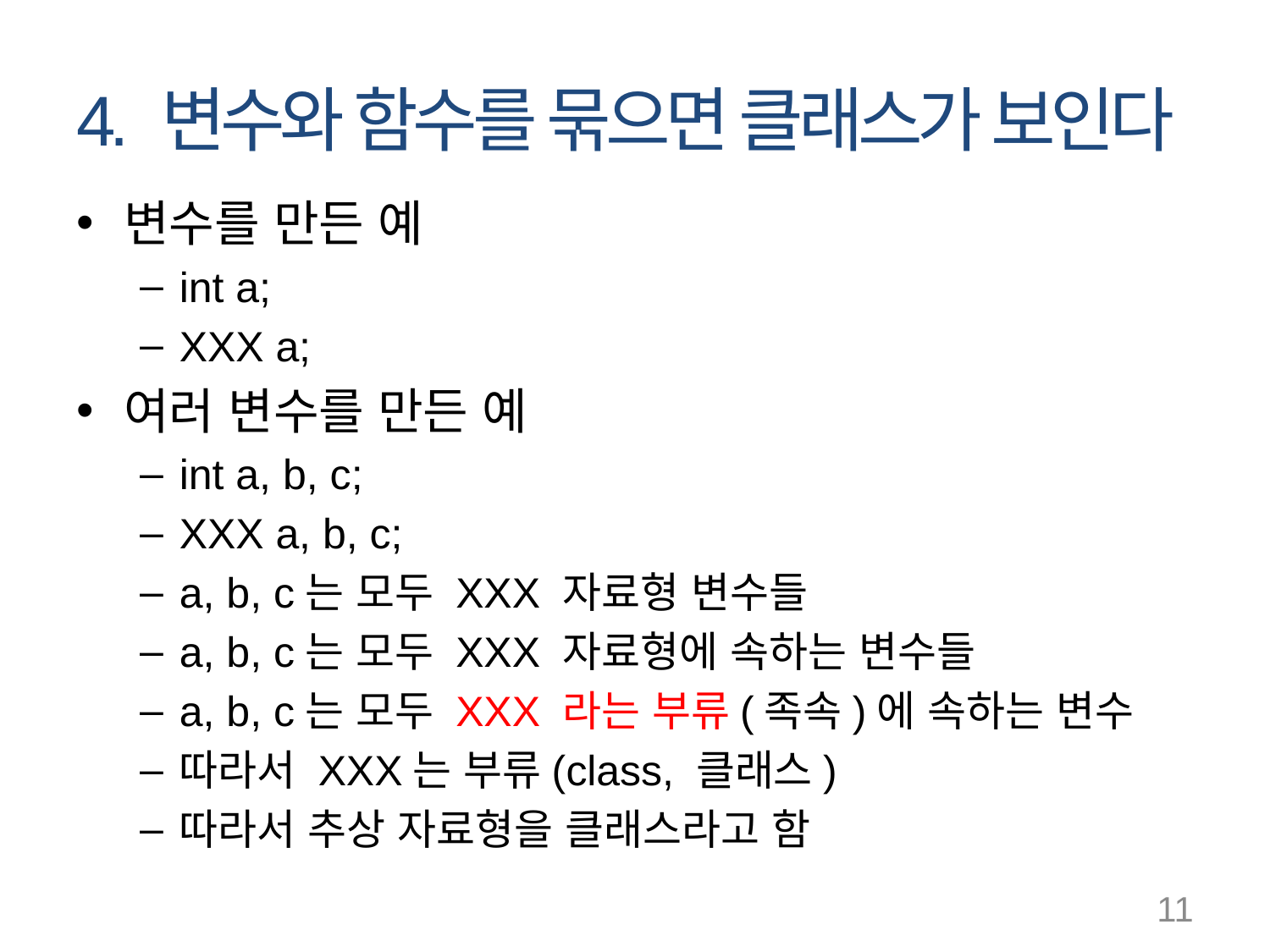

# 4. 변수와 함수를 묶으면 클래스가 보인다
변수를 만든 예
int a;
XXX a;
여러 변수를 만든 예
int a, b, c;
XXX a, b, c;
a, b, c는 모두 XXX 자료형 변수들
a, b, c는 모두 XXX 자료형에 속하는 변수들
a, b, c는 모두 XXX 라는 부류(족속)에 속하는 변수
따라서 XXX는 부류(class, 클래스)
따라서 추상 자료형을 클래스라고 함
11